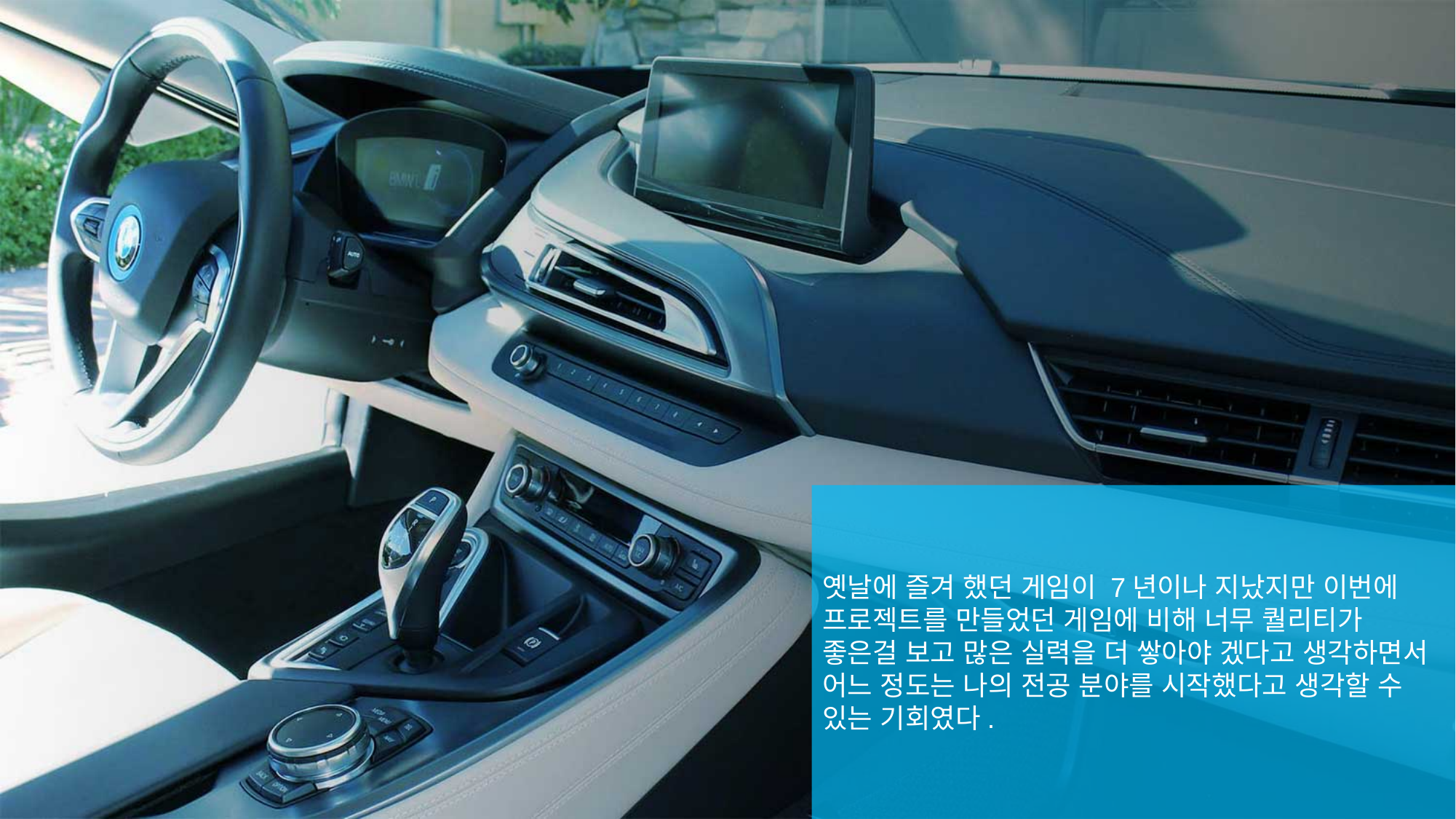

옛날에 즐겨 했던 게임이 7년이나 지났지만 이번에 프로젝트를 만들었던 게임에 비해 너무 퀄리티가 좋은걸 보고 많은 실력을 더 쌓아야 겠다고 생각하면서 어느 정도는 나의 전공 분야를 시작했다고 생각할 수 있는 기회였다.